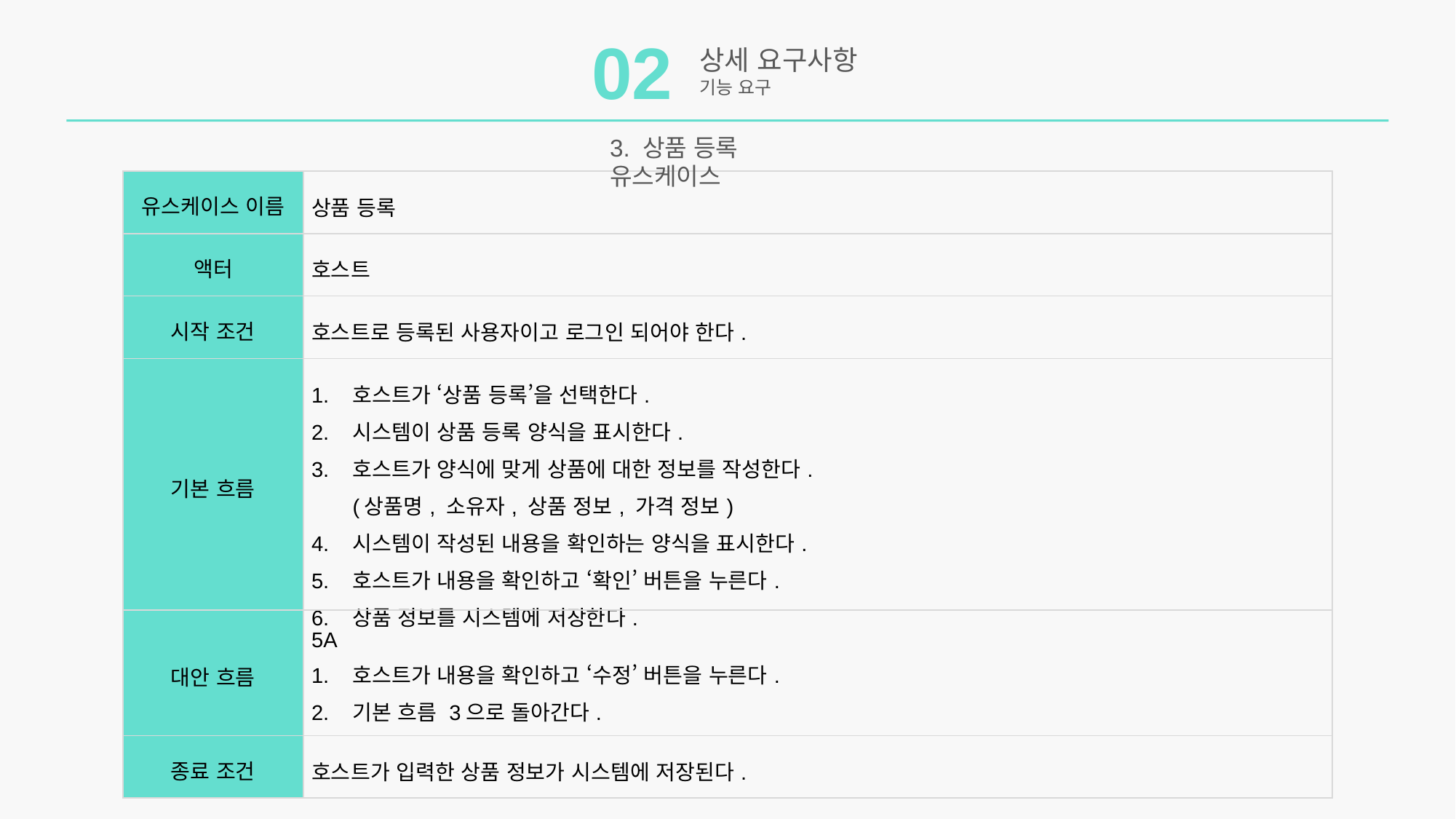

02
상세 요구사항
기능 요구

3. 상품 등록 유스케이스
| 유스케이스 이름 | 상품 등록 |
| --- | --- |
| 액터 | 호스트 |
| 시작 조건 | 호스트로 등록된 사용자이고 로그인 되어야 한다. |
| 기본 흐름 | 호스트가 ‘상품 등록’을 선택한다. 시스템이 상품 등록 양식을 표시한다. 호스트가 양식에 맞게 상품에 대한 정보를 작성한다. (상품명, 소유자, 상품 정보, 가격 정보) 시스템이 작성된 내용을 확인하는 양식을 표시한다. 호스트가 내용을 확인하고 ‘확인’ 버튼을 누른다. 상품 정보를 시스템에 저장한다. |
| 대안 흐름 | 5A 호스트가 내용을 확인하고 ‘수정’ 버튼을 누른다. 기본 흐름 3으로 돌아간다. |
| 종료 조건 | 호스트가 입력한 상품 정보가 시스템에 저장된다. |